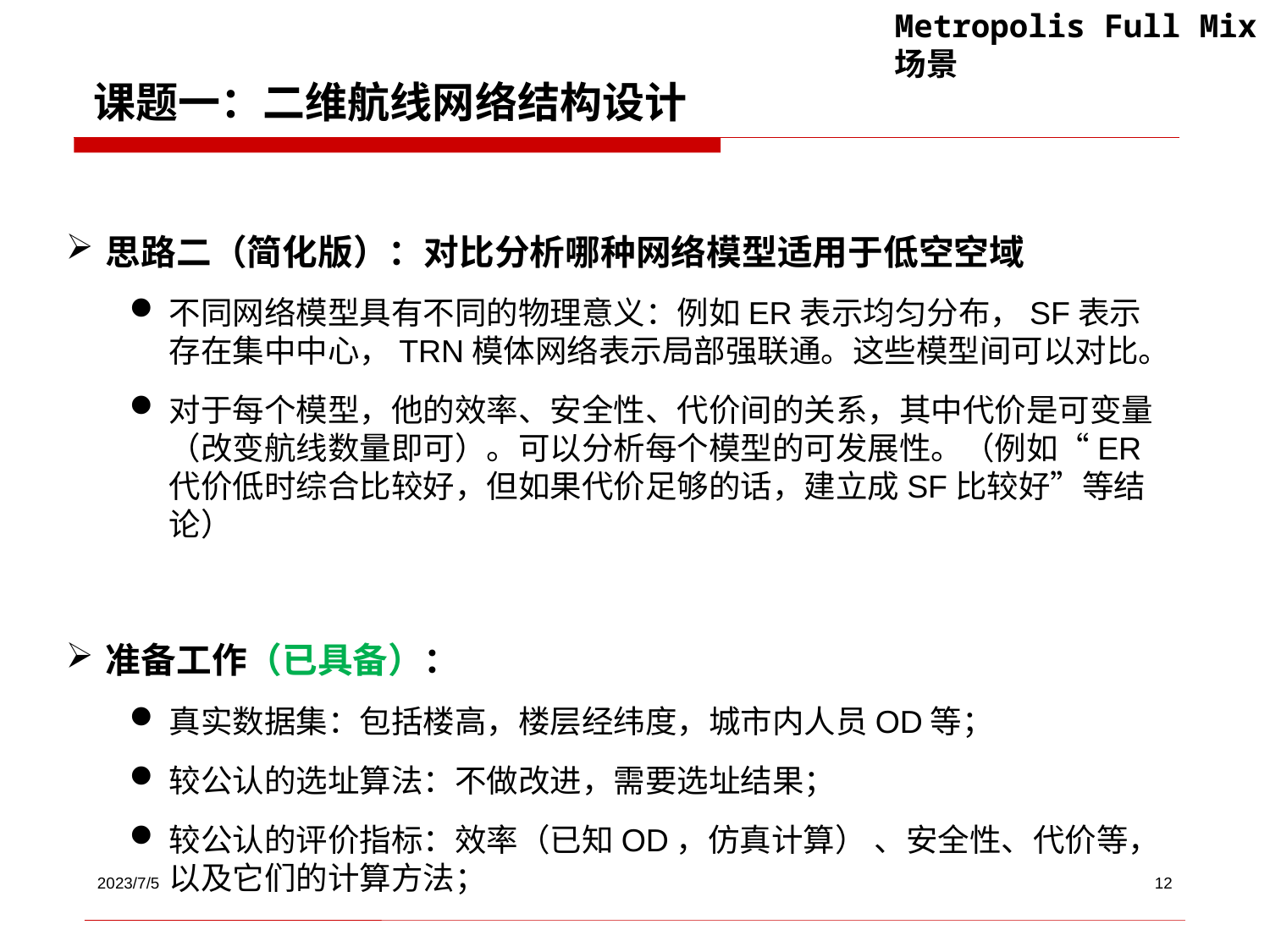

Metropolis Full Mix场景
课题一：二维航线网络结构设计
思路二（简化版）：对比分析哪种网络模型适用于低空空域
不同网络模型具有不同的物理意义：例如ER表示均匀分布，SF表示存在集中中心，TRN模体网络表示局部强联通。这些模型间可以对比。
对于每个模型，他的效率、安全性、代价间的关系，其中代价是可变量（改变航线数量即可）。可以分析每个模型的可发展性。（例如“ER代价低时综合比较好，但如果代价足够的话，建立成SF比较好”等结论）
准备工作（已具备）：
真实数据集：包括楼高，楼层经纬度，城市内人员OD等；
较公认的选址算法：不做改进，需要选址结果；
较公认的评价指标：效率（已知OD，仿真计算） 、安全性、代价等，以及它们的计算方法；
2023/7/5
12